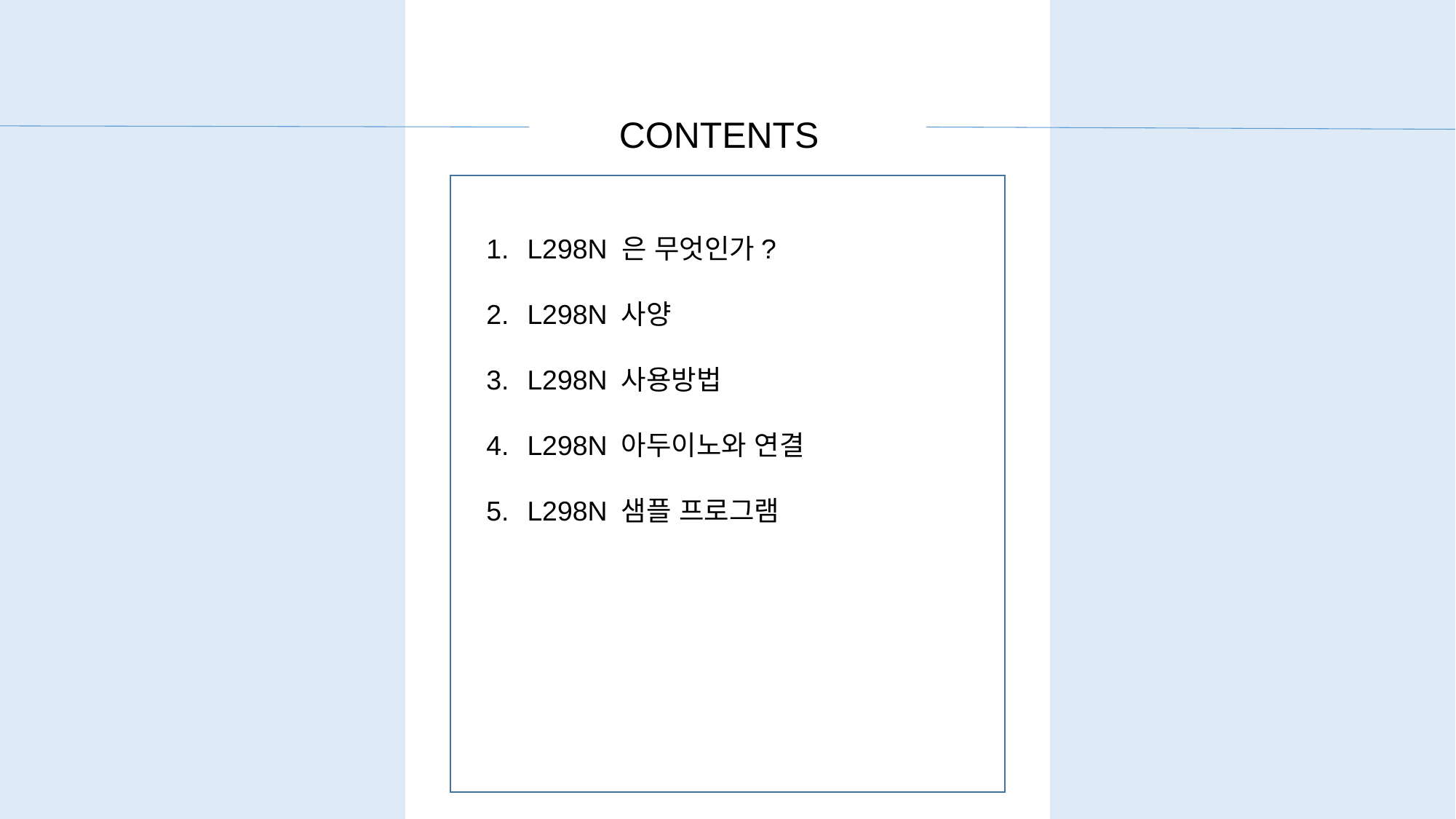

CONTENTS

L298N 은 무엇인가?

L298N 사양

L298N 사용방법

L298N 아두이노와 연결

L298N 샘플 프로그램